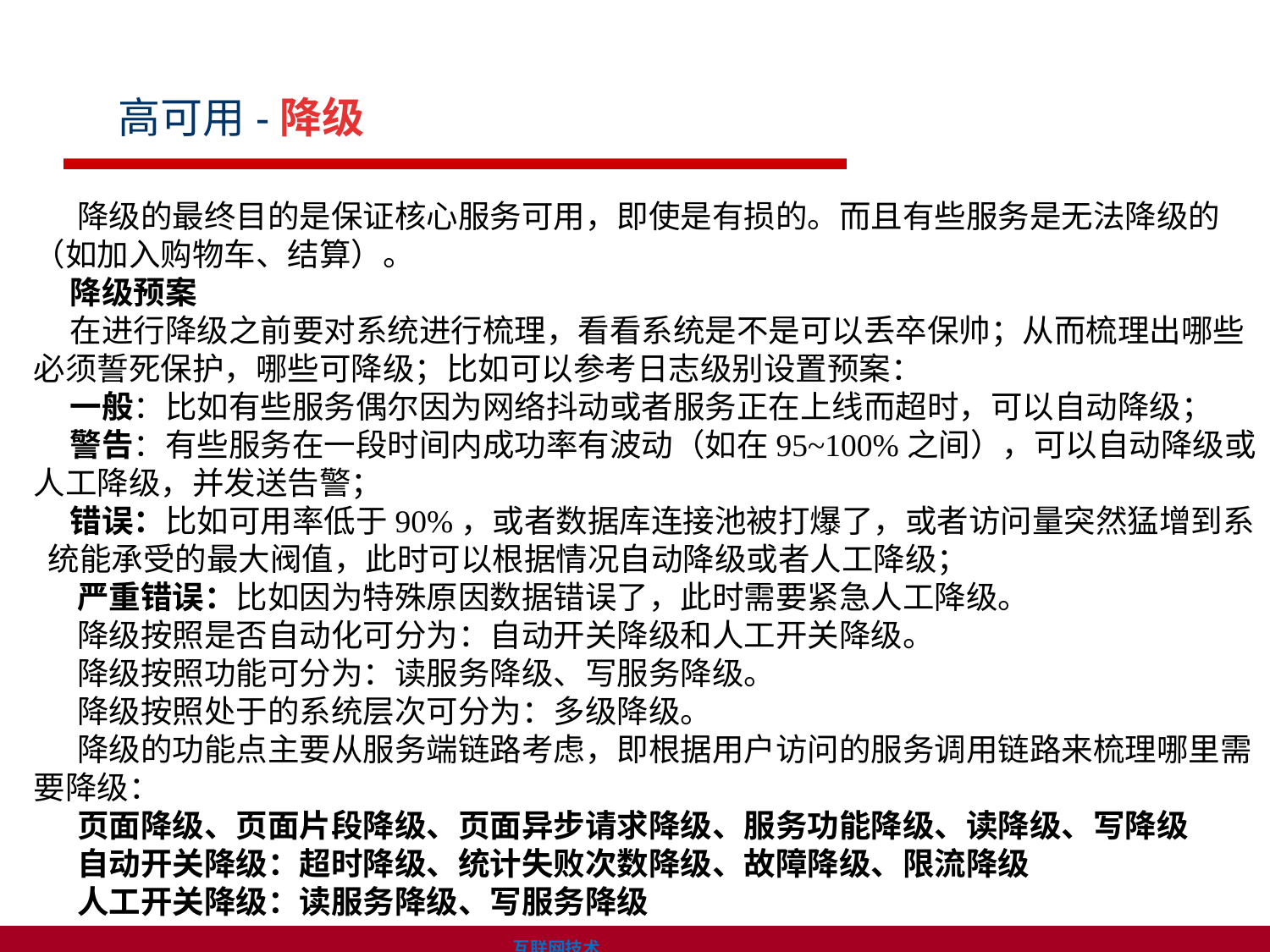

高可用-降级
     降级的最终目的是保证核心服务可用，即使是有损的。而且有些服务是无法降级的（如加入购物车、结算）。
    降级预案
    在进行降级之前要对系统进行梳理，看看系统是不是可以丢卒保帅；从而梳理出哪些必须誓死保护，哪些可降级；比如可以参考日志级别设置预案：
    一般：比如有些服务偶尔因为网络抖动或者服务正在上线而超时，可以自动降级；
    警告：有些服务在一段时间内成功率有波动（如在95~100%之间），可以自动降级或人工降级，并发送告警；
    错误：比如可用率低于90%，或者数据库连接池被打爆了，或者访问量突然猛增到系   统能承受的最大阀值，此时可以根据情况自动降级或者人工降级；
     严重错误：比如因为特殊原因数据错误了，此时需要紧急人工降级。
     降级按照是否自动化可分为：自动开关降级和人工开关降级。
     降级按照功能可分为：读服务降级、写服务降级。
     降级按照处于的系统层次可分为：多级降级。
     降级的功能点主要从服务端链路考虑，即根据用户访问的服务调用链路来梳理哪里需要降级：
     页面降级、页面片段降级、页面异步请求降级、服务功能降级、读降级、写降级
     自动开关降级：超时降级、统计失败次数降级、故障降级、限流降级
     人工开关降级：读服务降级、写服务降级